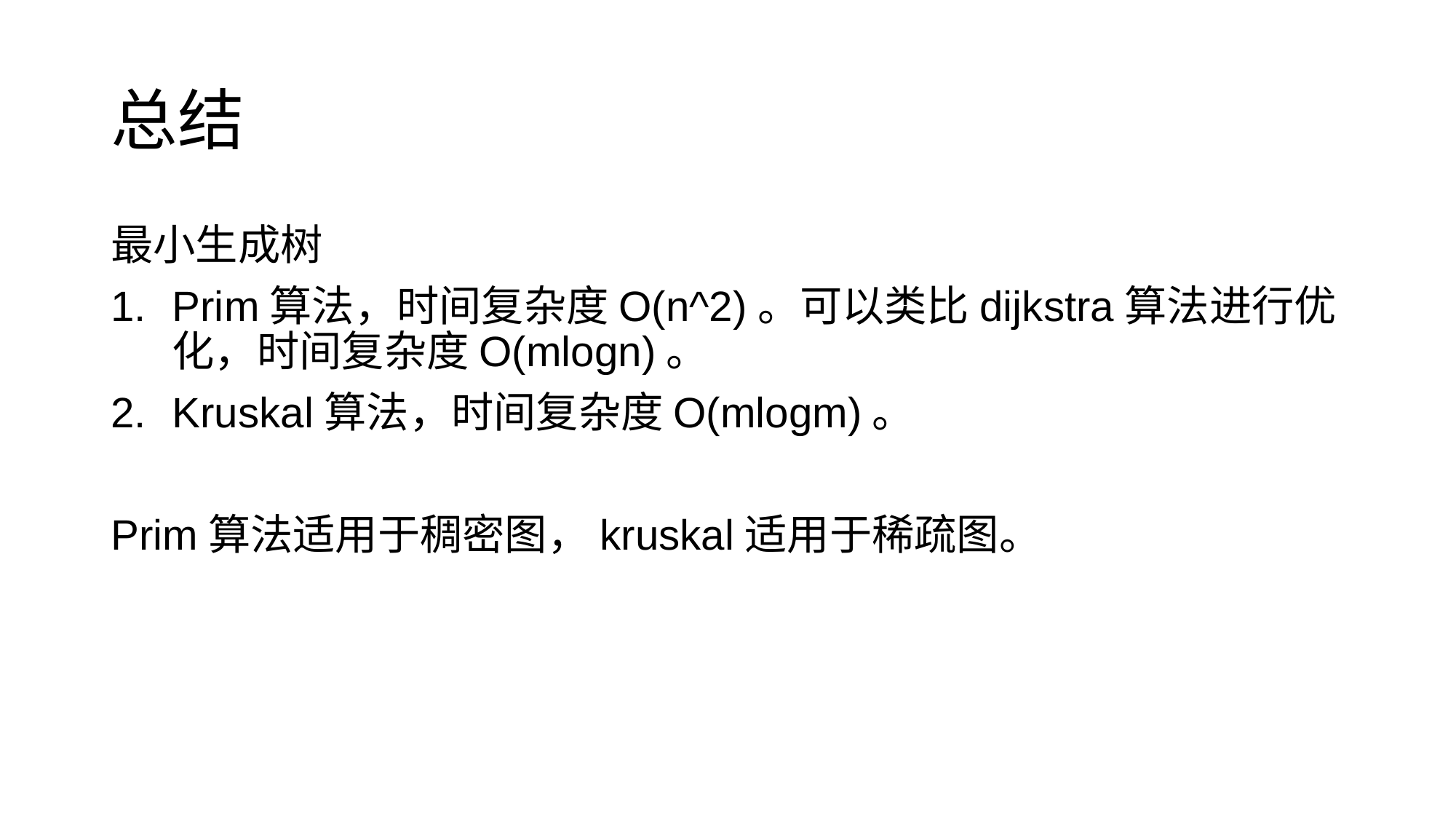

# 总结
最小生成树
Prim算法，时间复杂度O(n^2)。可以类比dijkstra算法进行优化，时间复杂度O(mlogn)。
Kruskal算法，时间复杂度O(mlogm)。

Prim算法适用于稠密图，kruskal适用于稀疏图。